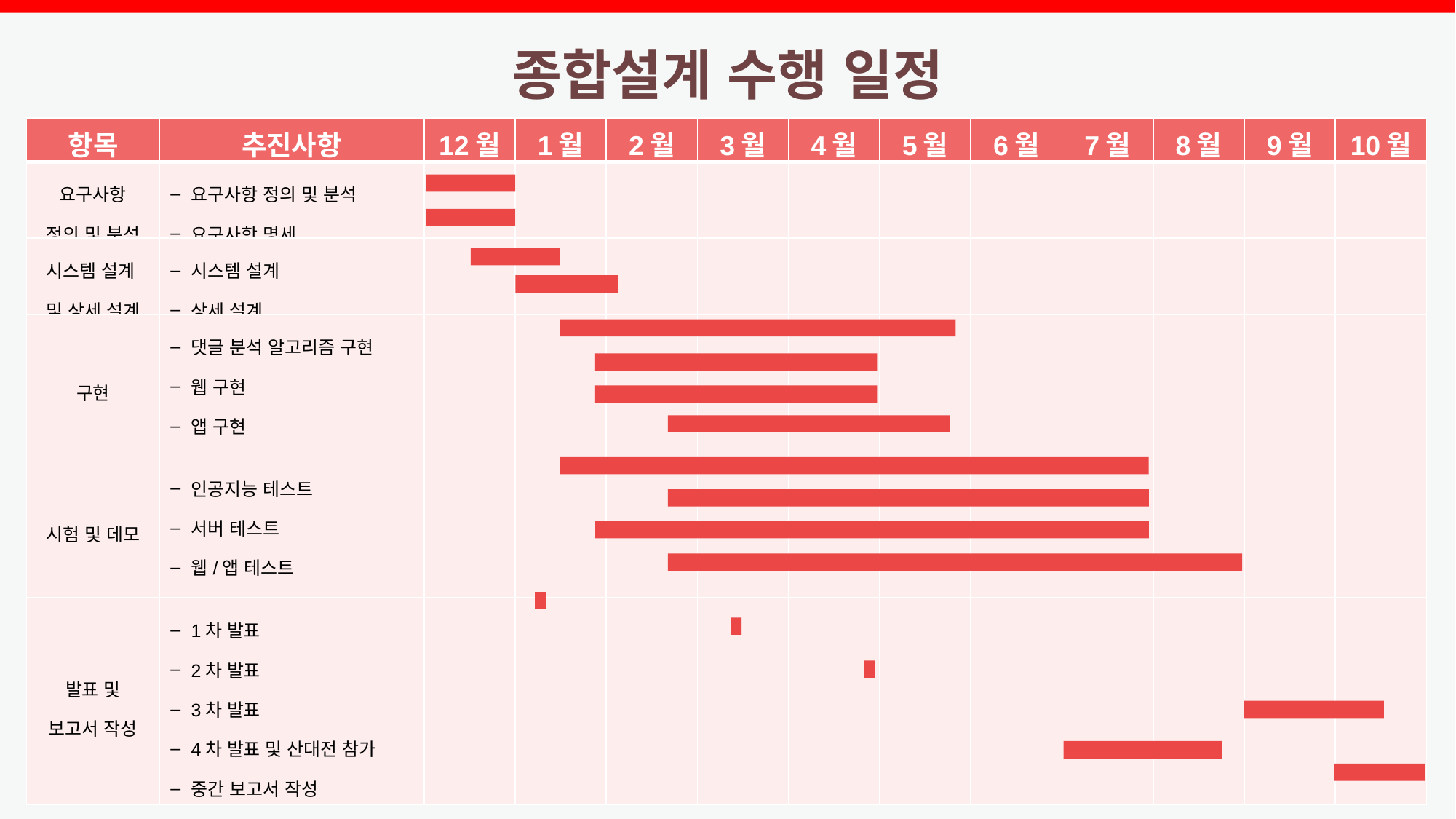

종합설계 수행 일정
| 항목 | 추진사항 | 12월 | 1월 | 2월 | 3월 | 4월 | 5월 | 6월 | 7월 | 8월 | 9월 | 10월 |
| --- | --- | --- | --- | --- | --- | --- | --- | --- | --- | --- | --- | --- |
| 요구사항 정의 및 분석 | 요구사항 정의 및 분석 요구사항 명세 |  |  |  |  |  |  |  |  |  |  |  |
| 시스템 설계 및 상세 설계 | 시스템 설계 상세 설계 |  |  |  |  |  |  |  |  |  |  |  |
| 구현 | 댓글 분석 알고리즘 구현 웹 구현 앱 구현 서버 구현 |  |  |  |  |  |  |  |  |  |  |  |
| 시험 및 데모 | 인공지능 테스트 서버 테스트 웹/앱 테스트 완전성 보강 |  |  |  |  |  |  |  |  |  |  |  |
| 발표 및 보고서 작성 | 1차 발표 2차 발표 3차 발표 4차 발표 및 산대전 참가 중간 보고서 작성 최종 보고서 작성 |  |  |  |  |  |  |  |  |  |  |  |